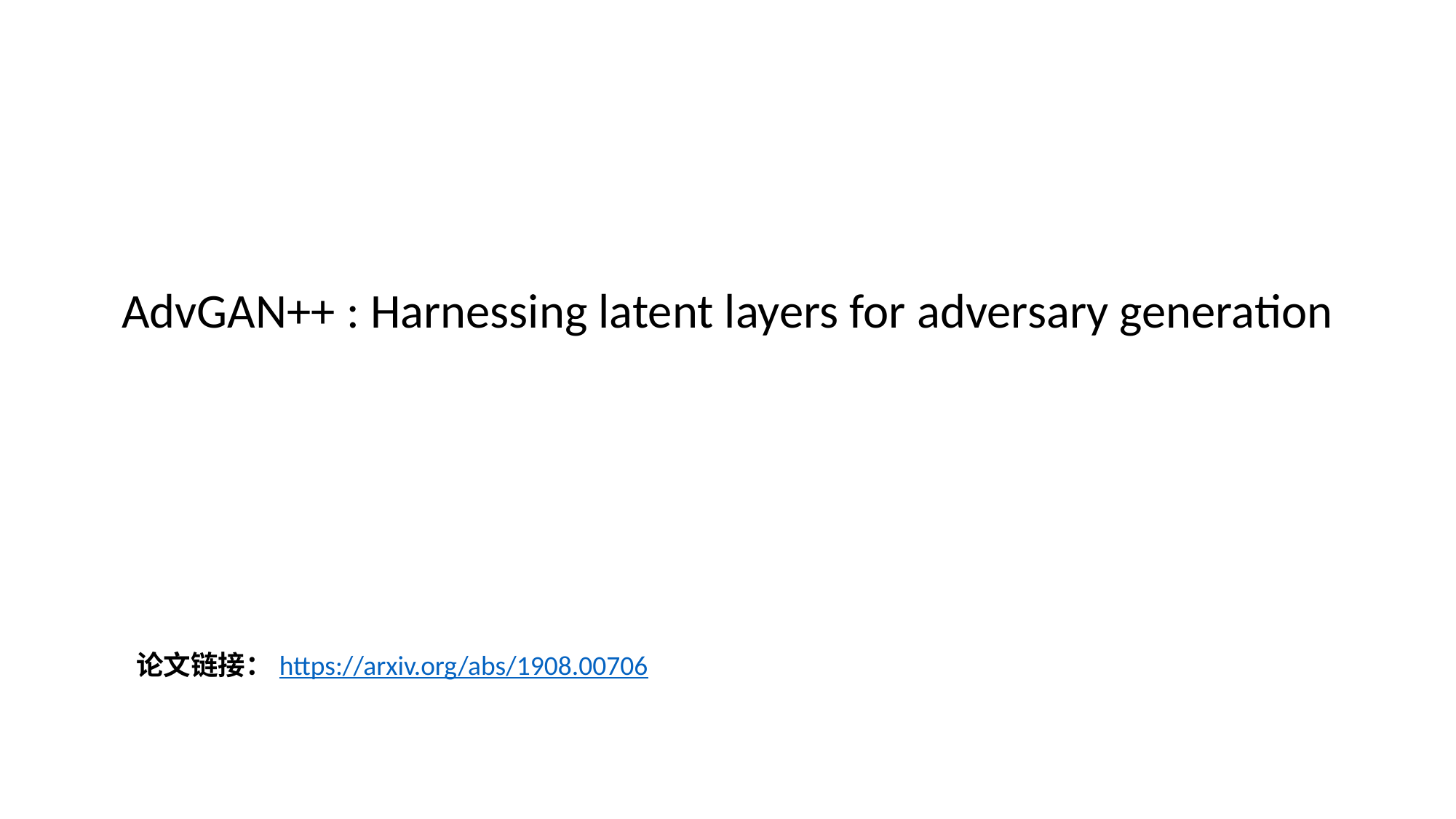

AdvGAN++ : Harnessing latent layers for adversary generation
论文链接：https://arxiv.org/abs/1908.00706